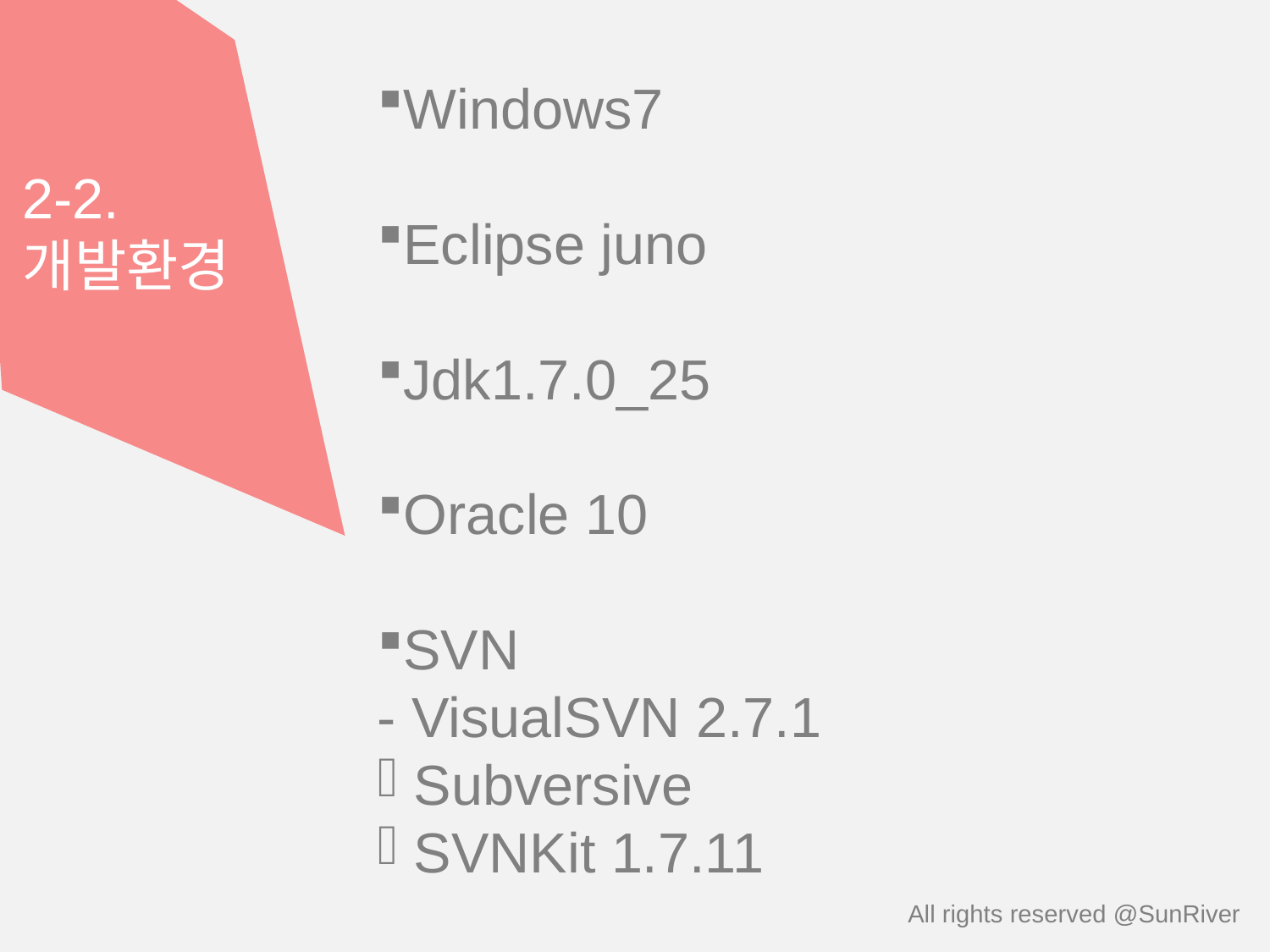

Windows7

Eclipse juno

Jdk1.7.0_25

Oracle 10

SVN
- VisualSVN 2.7.1
 Subversive
 SVNKit 1.7.11
2-2.
개발환경